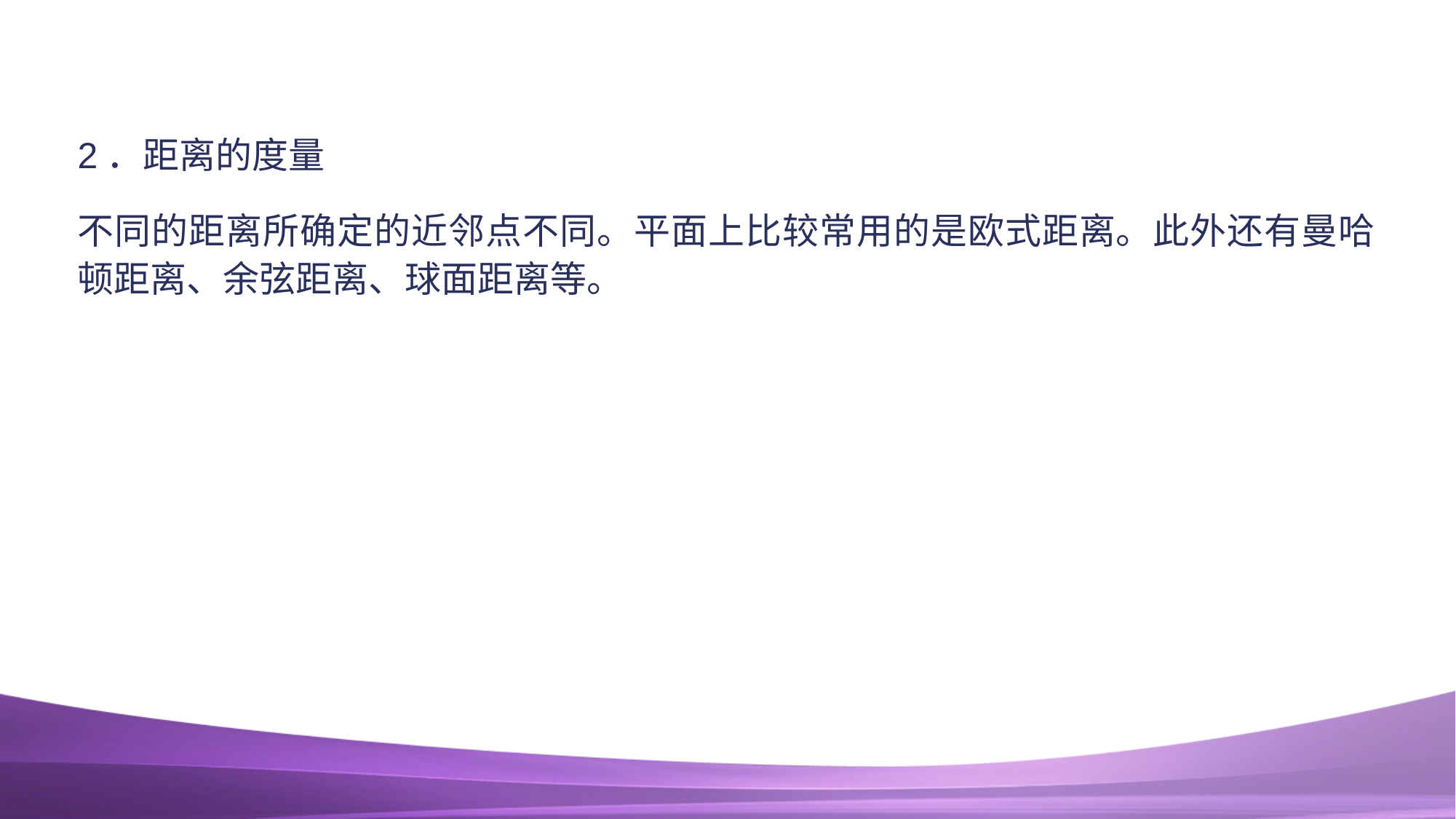

2．距离的度量
不同的距离所确定的近邻点不同。平面上比较常用的是欧式距离。此外还有曼哈顿距离、余弦距离、球面距离等。